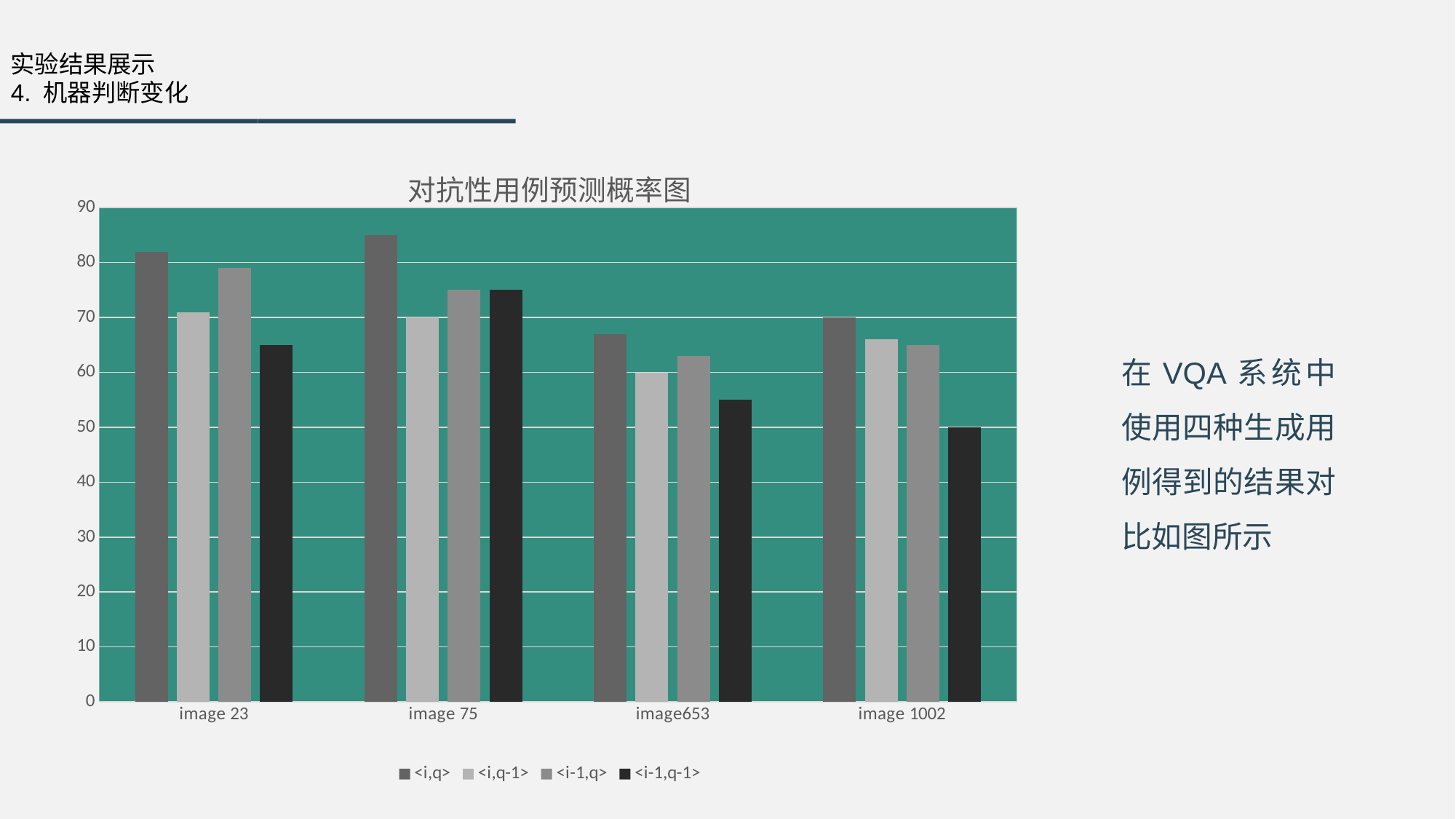

实验结果展示
4. 机器判断变化

### Chart: 对抗性用例预测概率图

| Category | <i,q> | <i,q-1> | <i-1,q> | <i-1,q-1> |
|---|---|---|---|---|
| image 23 | 82.0 | 71.0 | 79.0 | 65.0 |
| image 75 | 85.0 | 70.0 | 75.0 | 75.0 |
| image653 | 67.0 | 60.0 | 63.0 | 55.0 |
| image 1002 | 70.0 | 66.0 | 65.0 | 50.0 |
在VQA系统中使用四种生成用例得到的结果对比如图所示